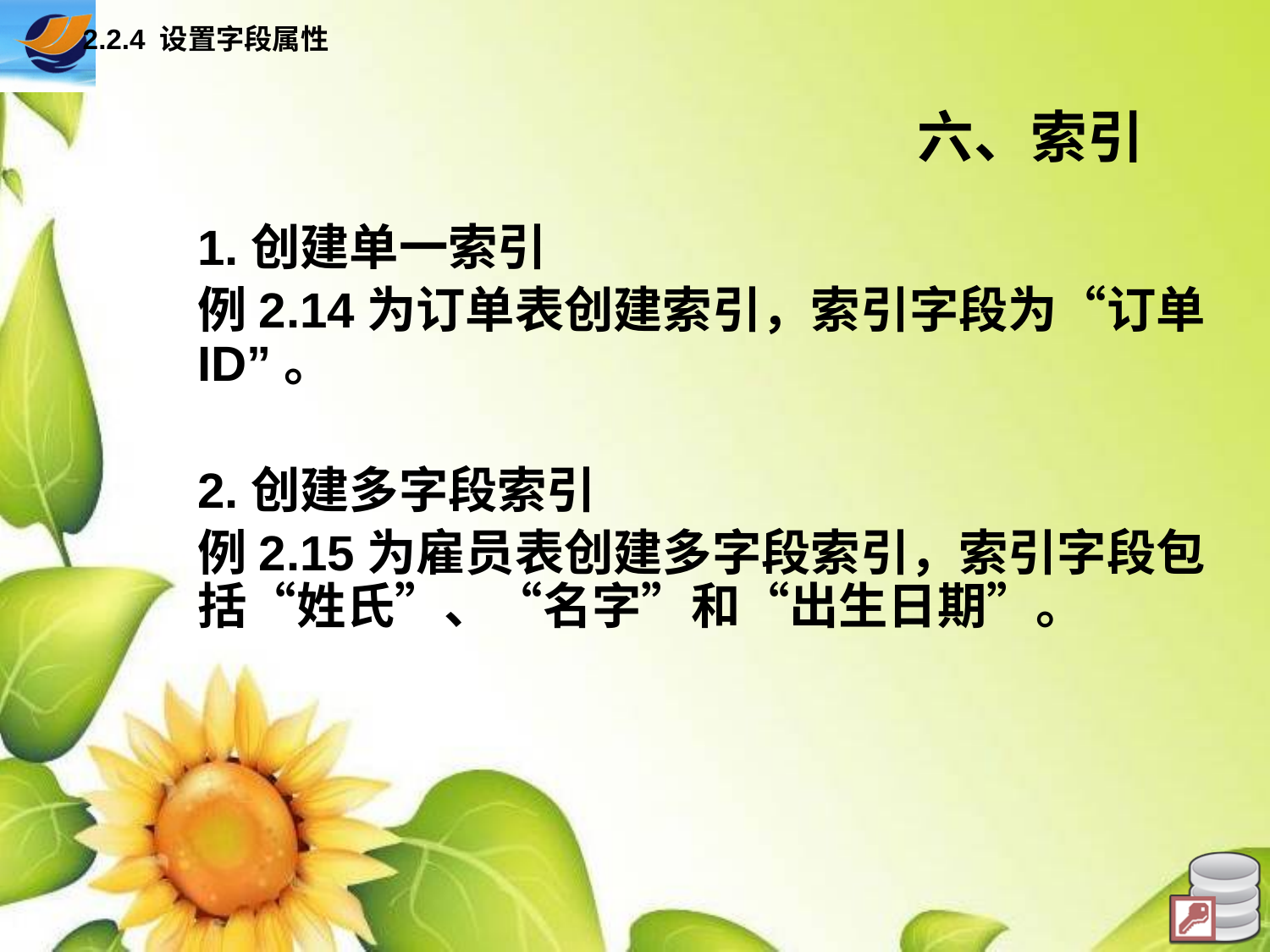

2.2.4 设置字段属性
# 六、索引
1.创建单一索引
例2.14为订单表创建索引，索引字段为“订单ID”。

2.创建多字段索引
例2.15为雇员表创建多字段索引，索引字段包括“姓氏”、“名字”和“出生日期”。